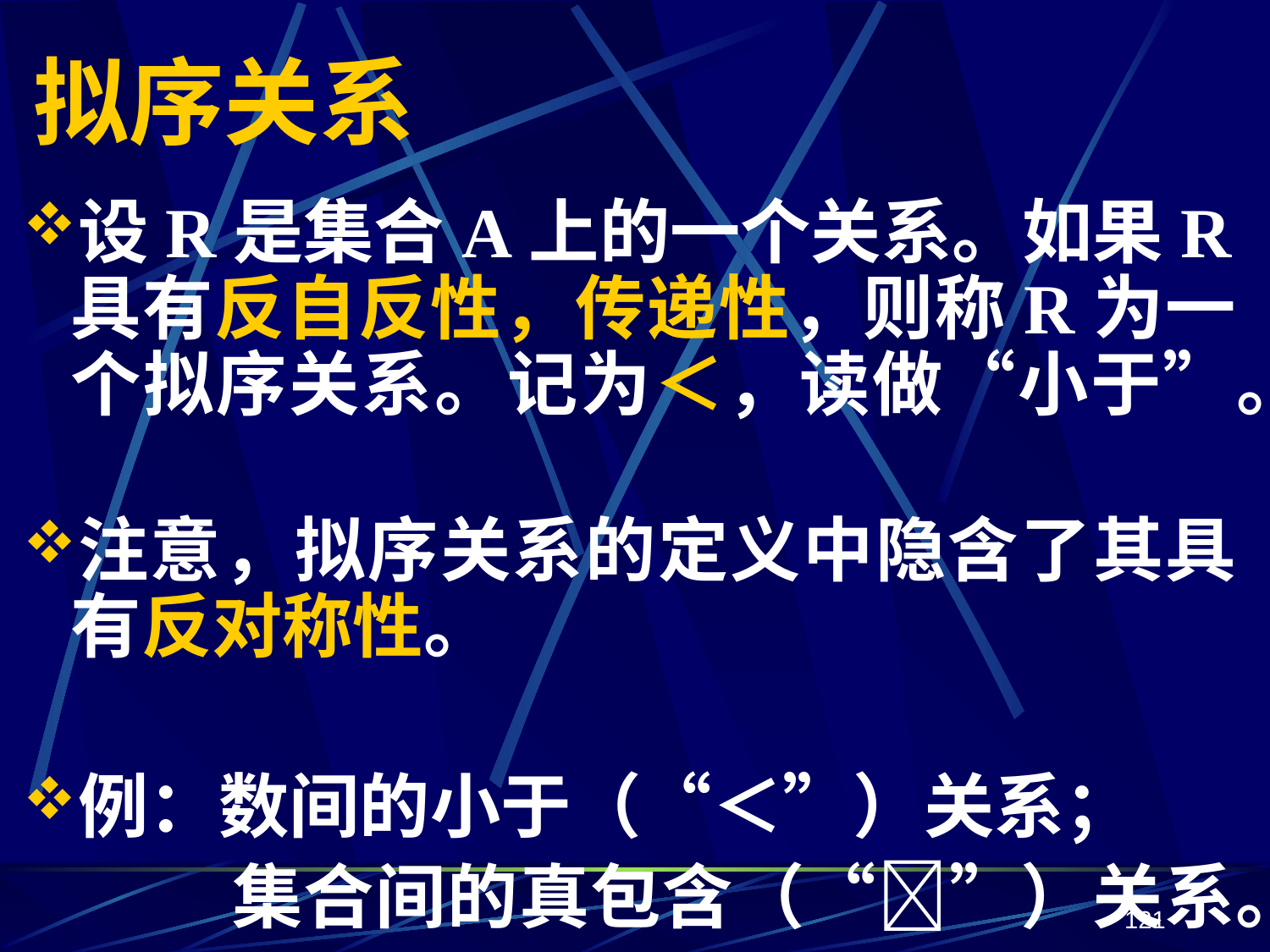

# 拟序关系
设R是集合A上的一个关系。如果R具有反自反性，传递性，则称R为一个拟序关系。记为＜，读做“小于”。
注意，拟序关系的定义中隐含了其具有反对称性。

例：数间的小于（“＜”）关系；
           集合间的真包含（“⊂”）关系。
121